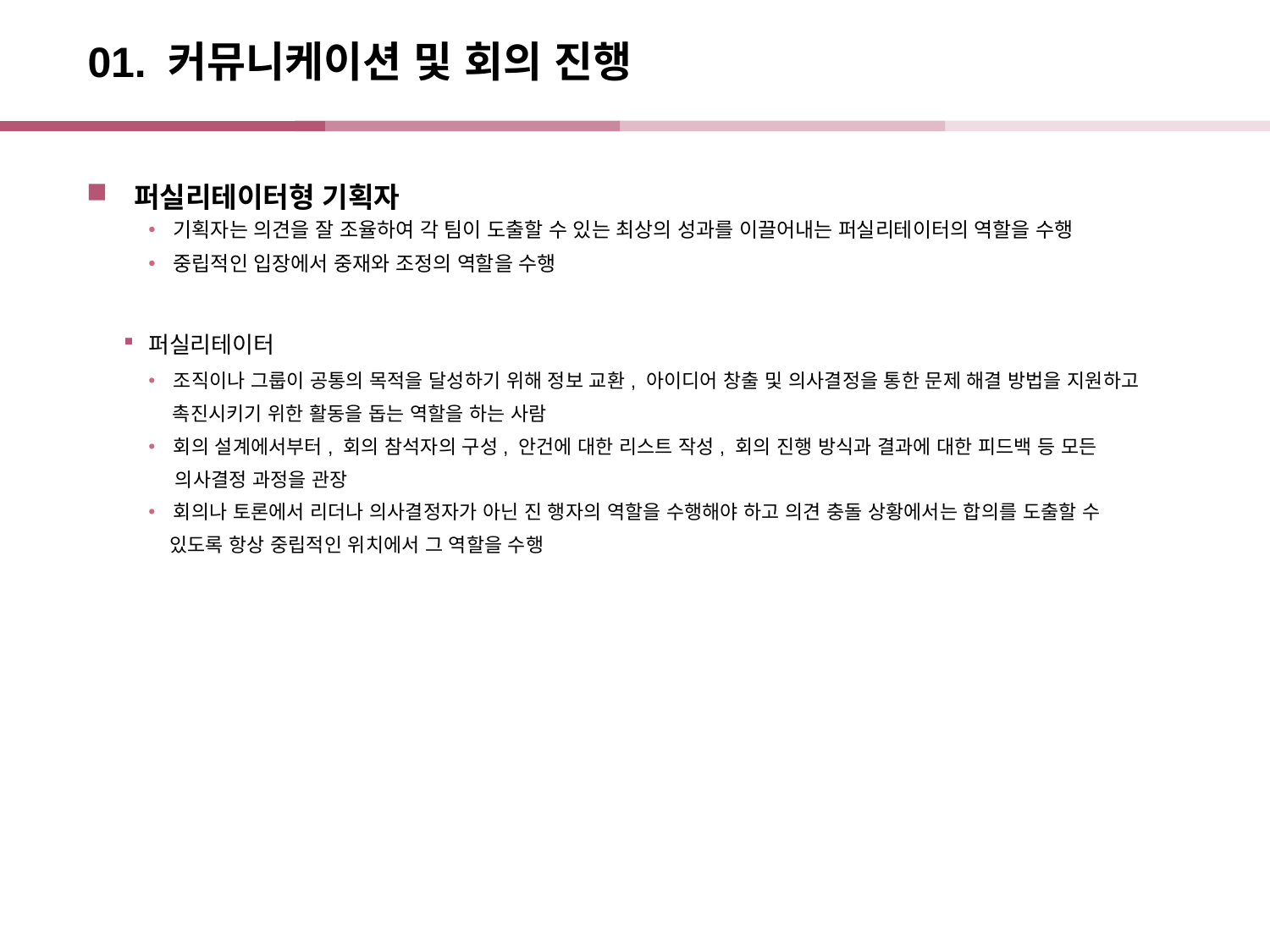

# 01. 커뮤니케이션 및 회의 진행
퍼실리테이터형 기획자
기획자는 의견을 잘 조율하여 각 팀이 도출할 수 있는 최상의 성과를 이끌어내는 퍼실리테이터의 역할을 수행
중립적인 입장에서 중재와 조정의 역할을 수행

퍼실리테이터
조직이나 그룹이 공통의 목적을 달성하기 위해 정보 교환, 아이디어 창출 및 의사결정을 통한 문제 해결 방법을 지원하고
    촉진시키기 위한 활동을 돕는 역할을 하는 사람
회의 설계에서부터, 회의 참석자의 구성, 안건에 대한 리스트 작성, 회의 진행 방식과 결과에 대한 피드백 등 모든
    의사결정 과정을 관장
회의나 토론에서 리더나 의사결정자가 아닌 진 행자의 역할을 수행해야 하고 의견 충돌 상황에서는 합의를 도출할 수
   있도록 항상 중립적인 위치에서 그 역할을 수행